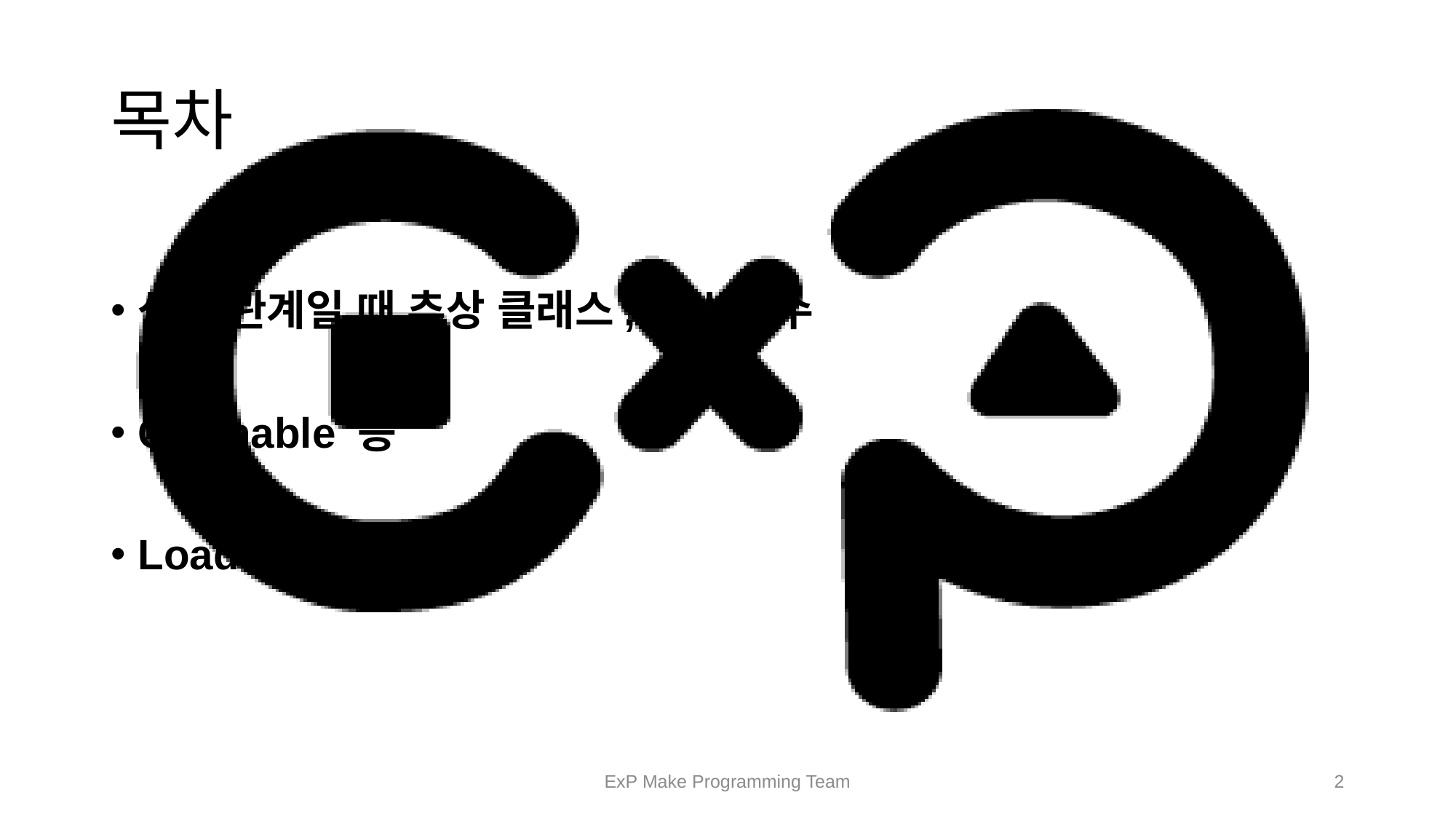

# 목차

상속 관계일 때 추상 클래스, 가상함수

OnEnable 등

Load Level

ExP Make Programming Team
2